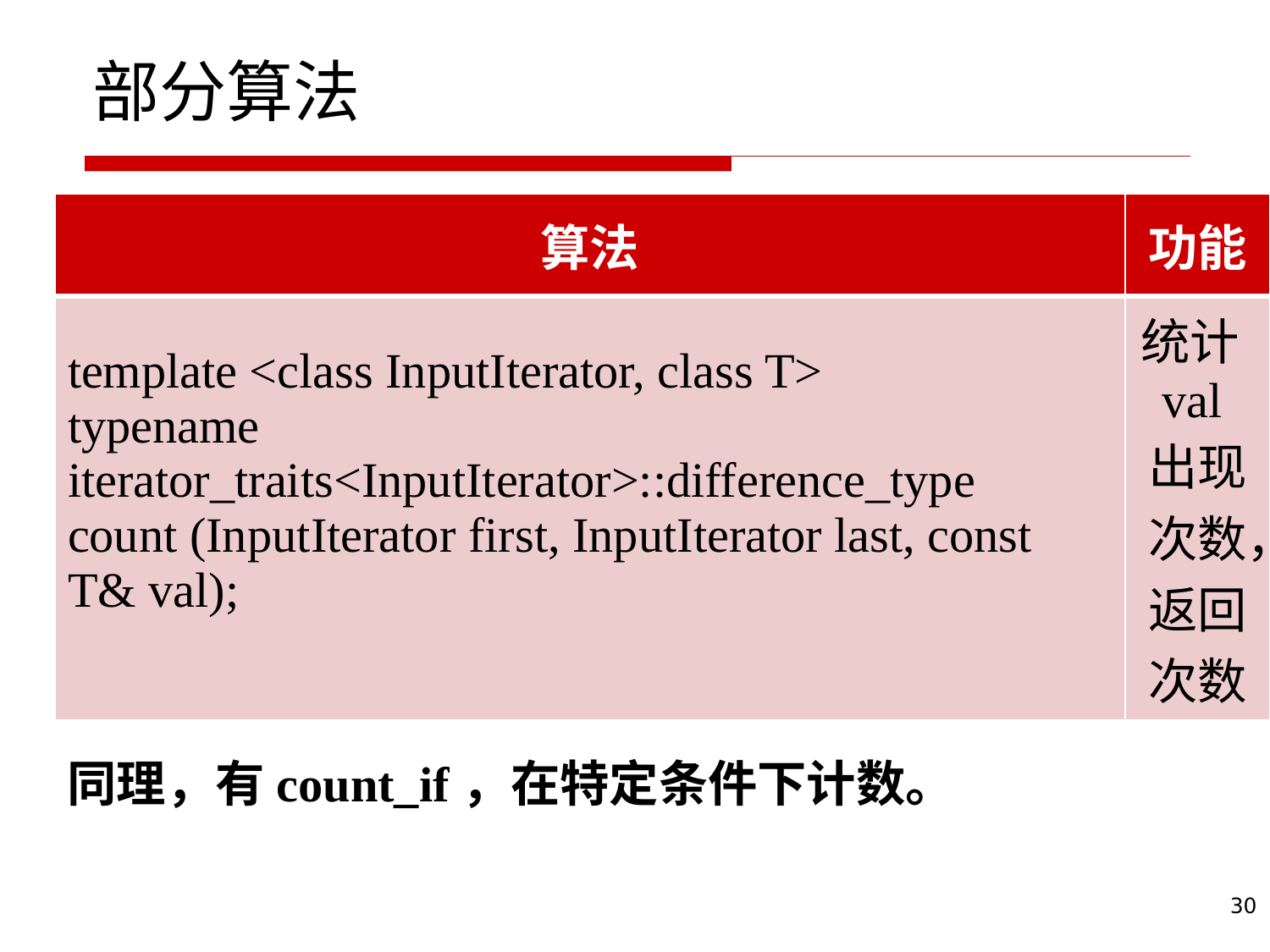

# 部分算法
| 算法 | 功能 |
| --- | --- |
| template <class InputIterator, class T> typename iterator\_traits<InputIterator>::difference\_type count (InputIterator first, InputIterator last, const T& val); | 统计val出现次数，返回次数 |
同理，有count_if，在特定条件下计数。
30